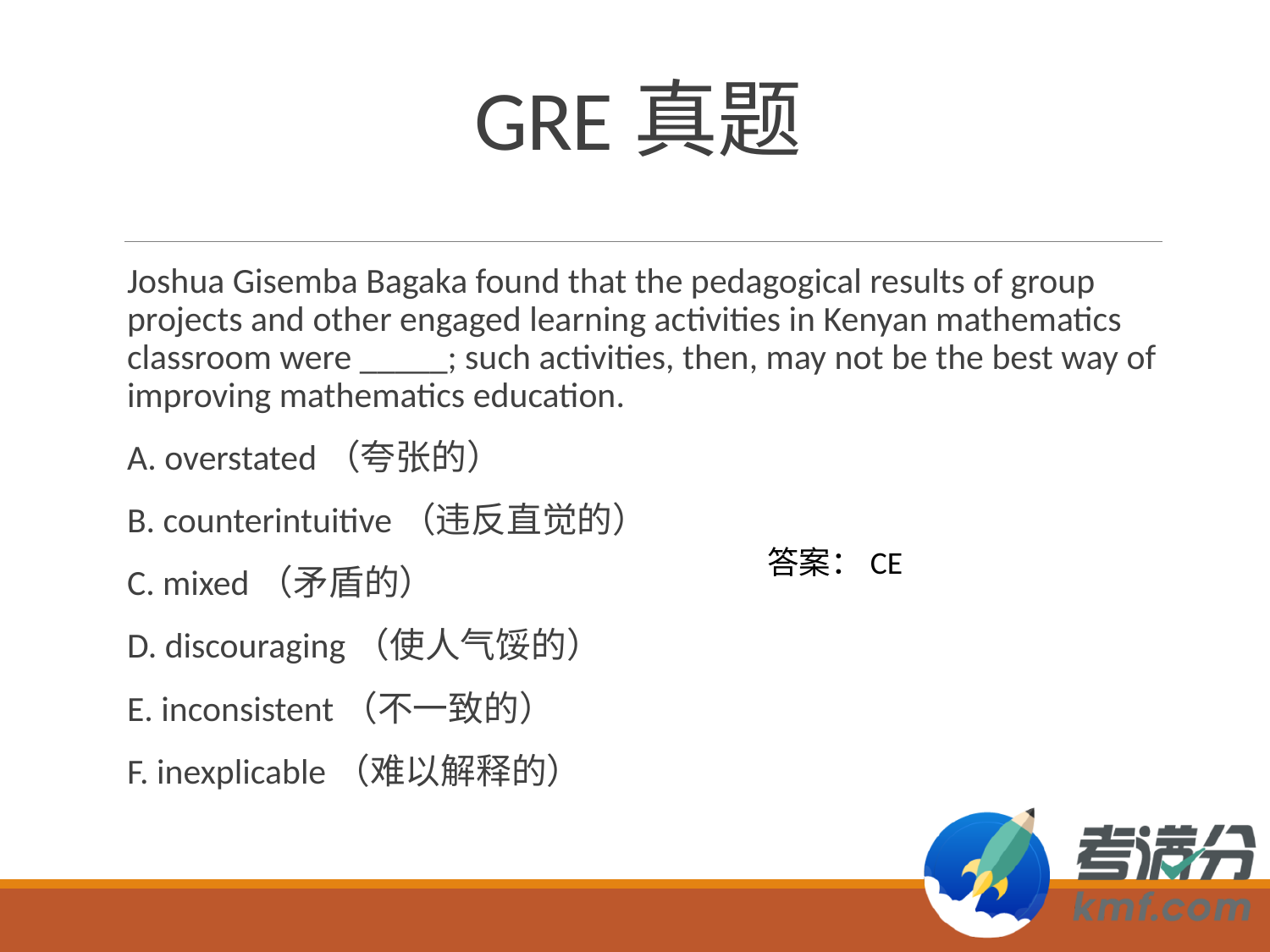

# GRE真题
Joshua Gisemba Bagaka found that the pedagogical results of group projects and other engaged learning activities in Kenyan mathematics classroom were _____; such activities, then, may not be the best way of improving mathematics education.
A. overstated（夸张的）
B. counterintuitive（违反直觉的）
C. mixed（矛盾的）
D. discouraging（使人气馁的）
E. inconsistent（不一致的）
F. inexplicable（难以解释的）
答案：CE